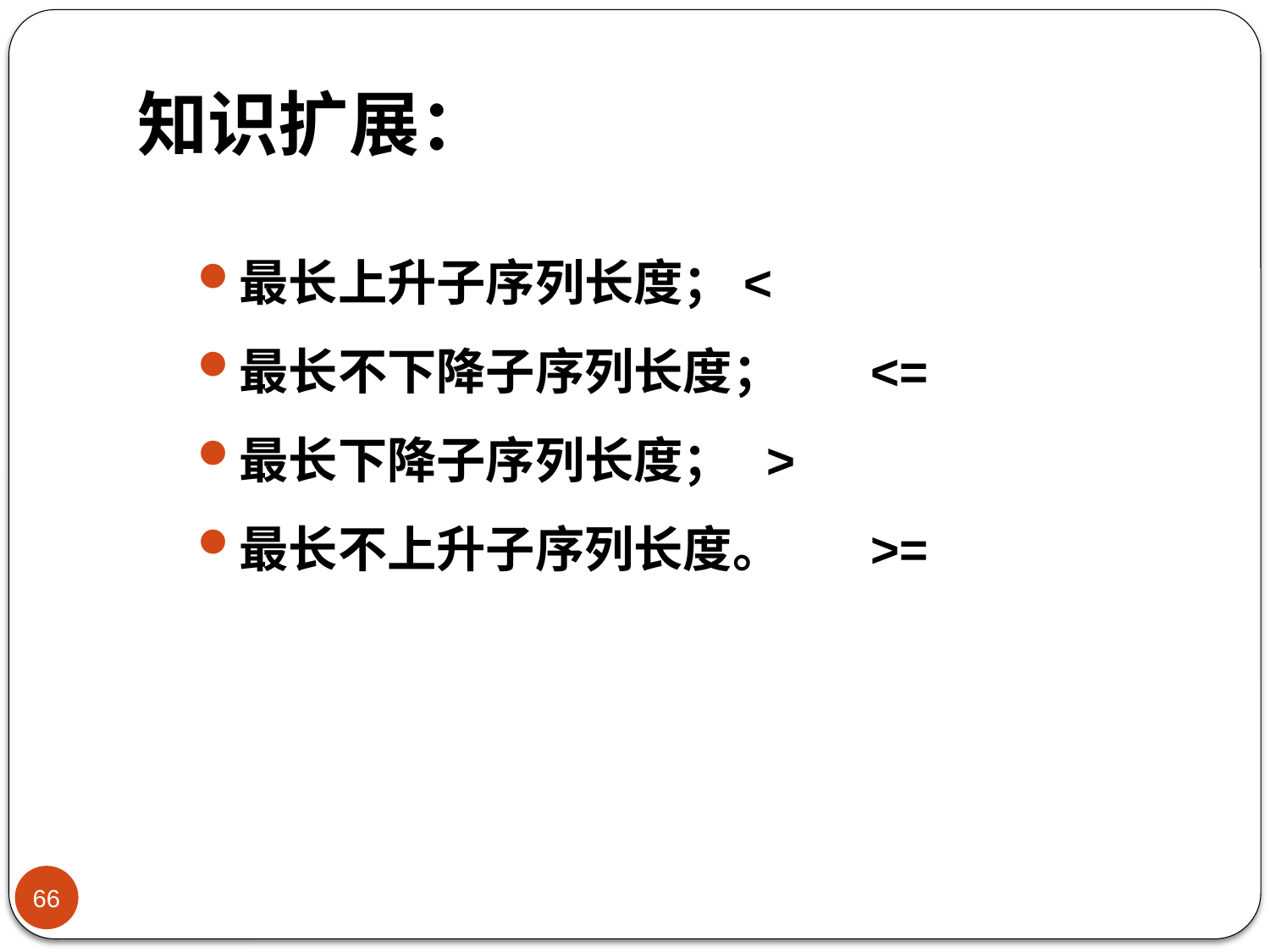

# 知识扩展：
最长上升子序列长度；	<
最长不下降子序列长度；	<=
最长下降子序列长度；	 >
最长不上升子序列长度。	>=
66